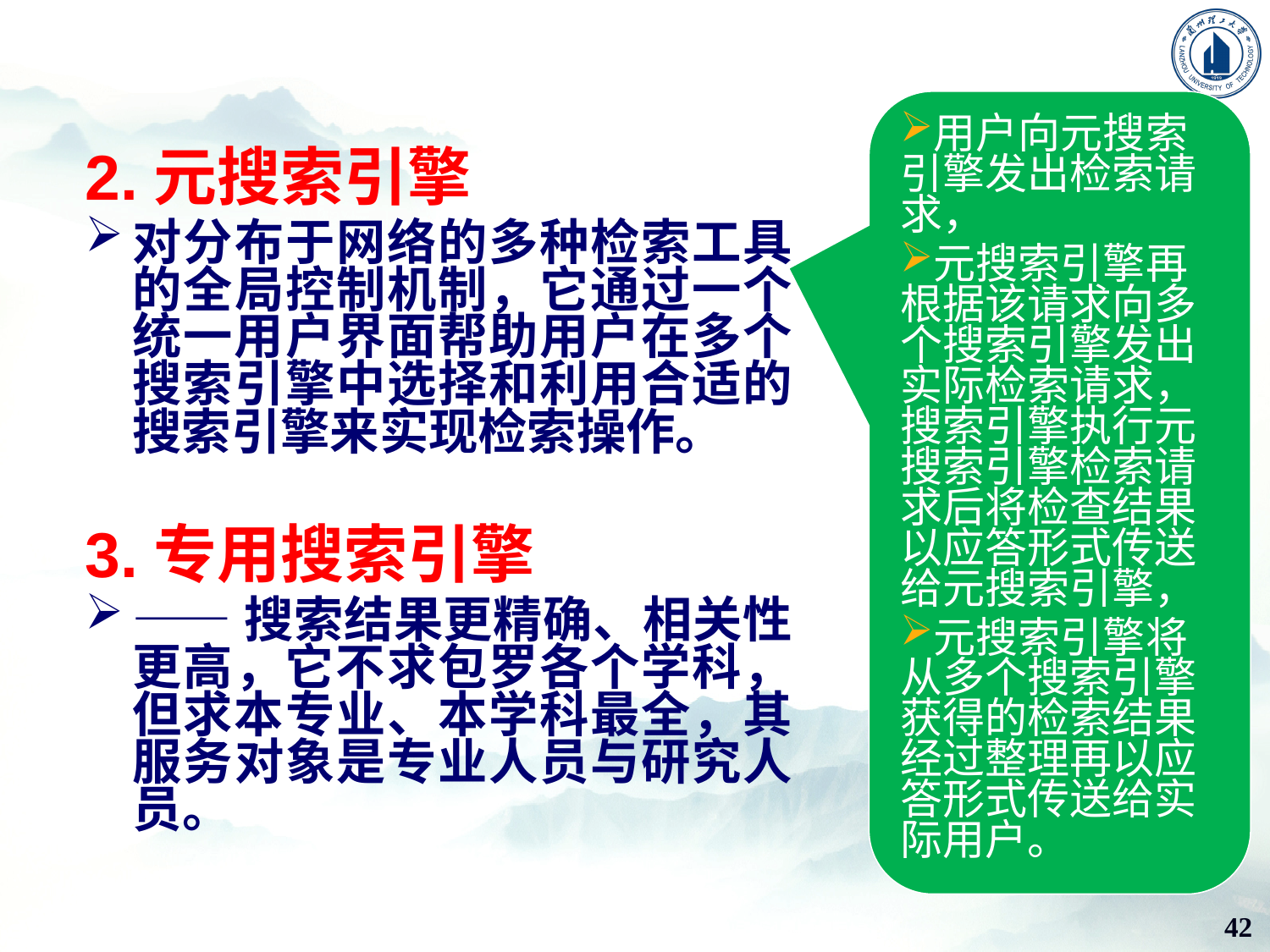

用户向元搜索引擎发出检索请求，
元搜索引擎再根据该请求向多个搜索引擎发出实际检索请求，搜索引擎执行元搜索引擎检索请求后将检查结果以应答形式传送给元搜索引擎，
元搜索引擎将从多个搜索引擎获得的检索结果经过整理再以应答形式传送给实际用户。

2.元搜索引擎
对分布于网络的多种检索工具的全局控制机制，它通过一个统一用户界面帮助用户在多个搜索引擎中选择和利用合适的搜索引擎来实现检索操作。

3.专用搜索引擎
——搜索结果更精确、相关性更高，它不求包罗各个学科，但求本专业、本学科最全，其服务对象是专业人员与研究人员。
42